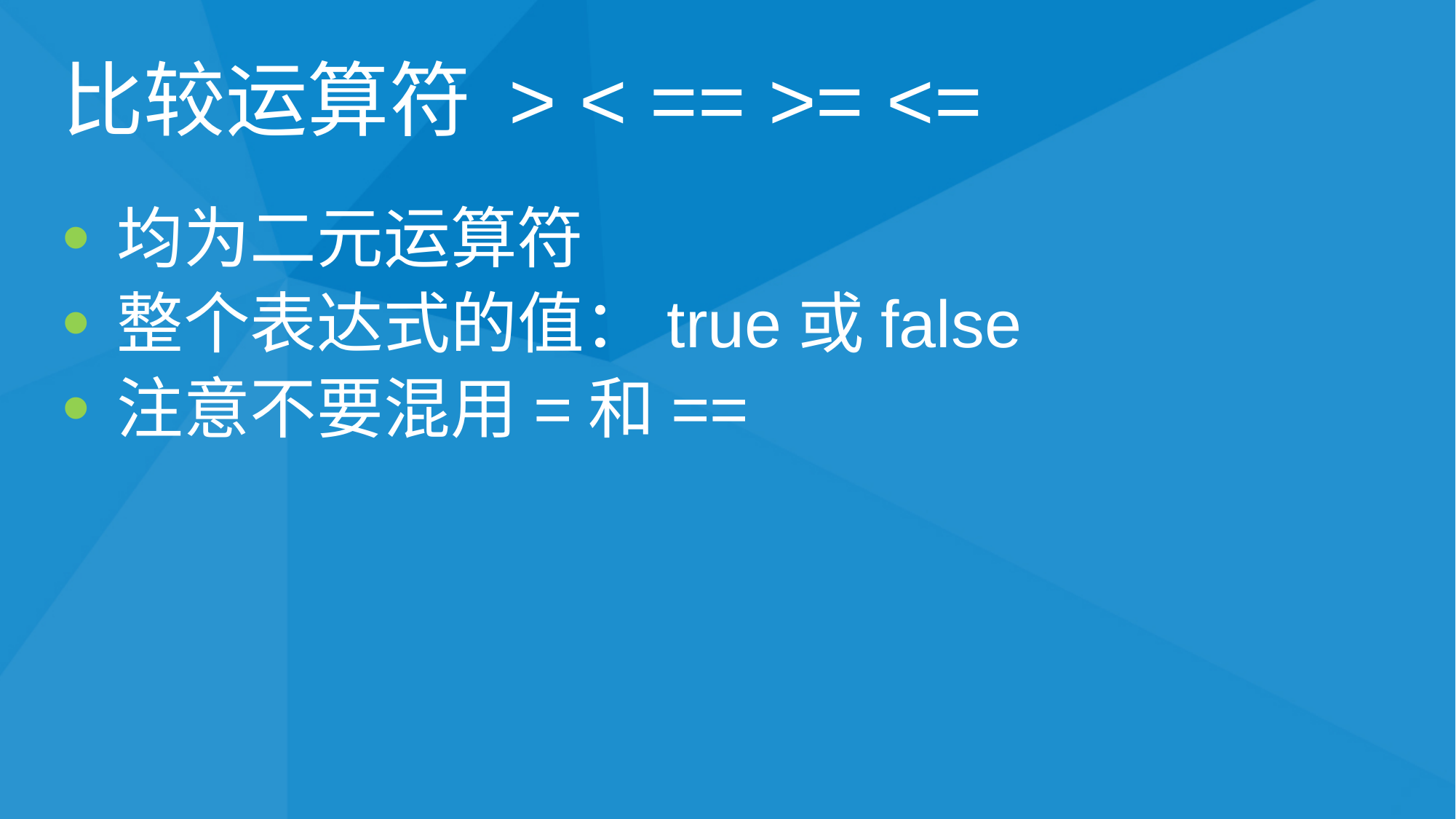

# 比较运算符 > < == >= <=
均为二元运算符
整个表达式的值：true或false
注意不要混用=和==